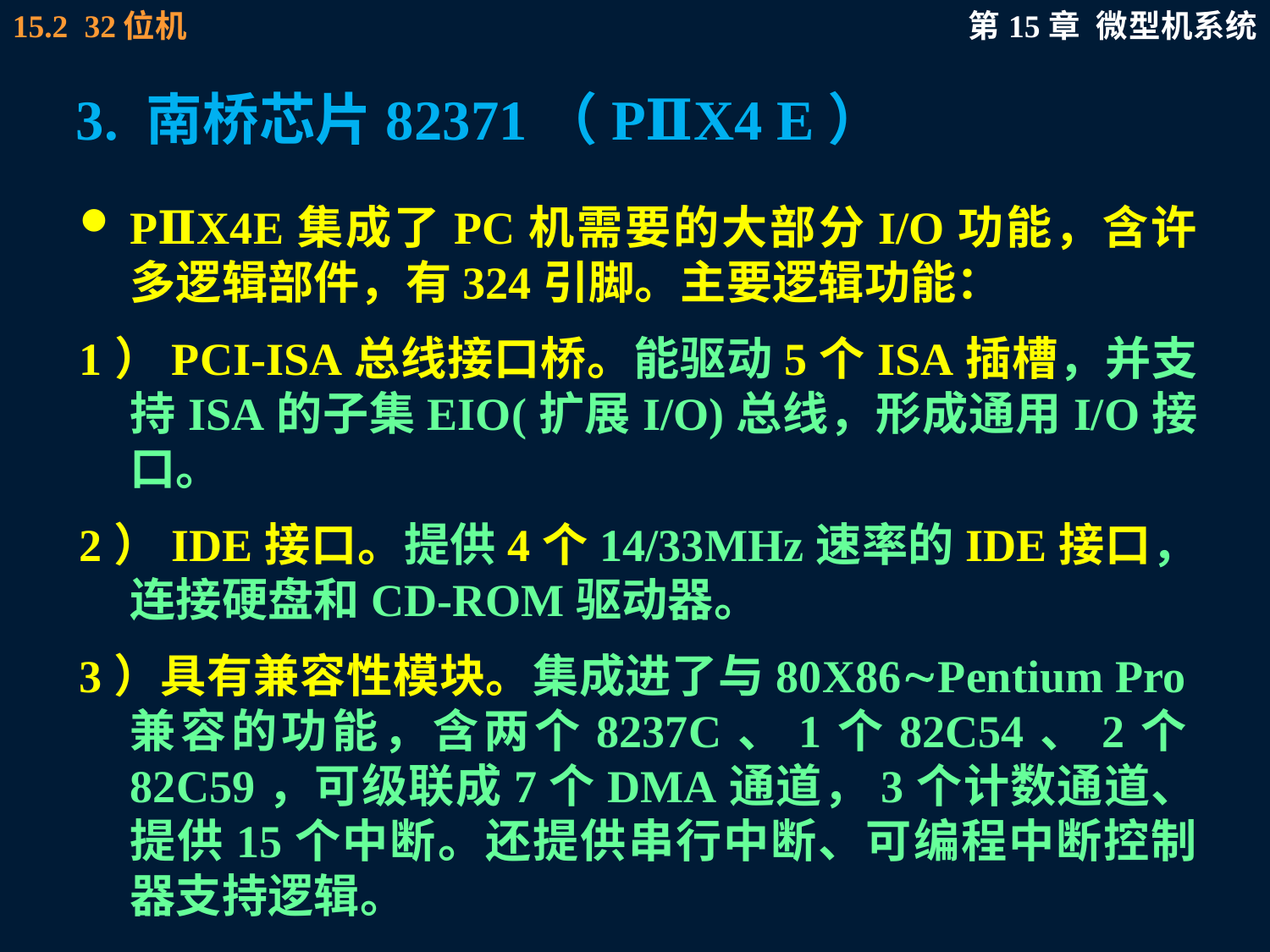

# 3. 南桥芯片82371（PⅡX4 E）
PⅡX4E集成了PC机需要的大部分I/O功能，含许多逻辑部件，有324引脚。主要逻辑功能：
1）PCI-ISA总线接口桥。能驱动5个ISA插槽，并支持ISA的子集EIO(扩展I/O)总线，形成通用I/O接口。
2）IDE接口。提供4个14/33MHz速率的IDE接口，连接硬盘和CD-ROM驱动器。
3）具有兼容性模块。集成进了与80X86∼Pentium Pro兼容的功能，含两个8237C、1个82C54、2个82C59，可级联成7个DMA通道，3个计数通道、提供15个中断。还提供串行中断、可编程中断控制器支持逻辑。